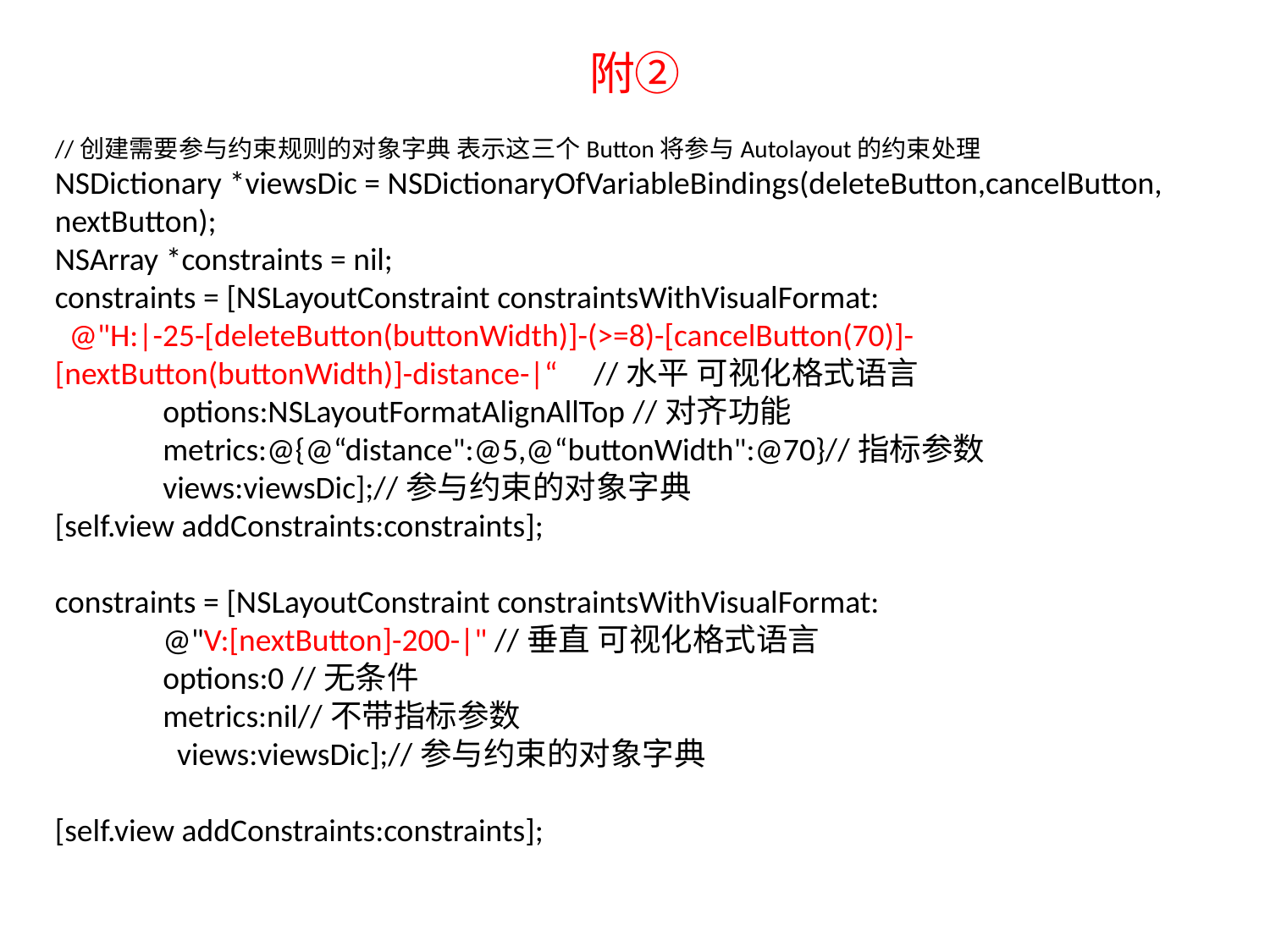

# 附②
//创建需要参与约束规则的对象字典 表示这三个Button将参与Autolayout的约束处理
NSDictionary *viewsDic = NSDictionaryOfVariableBindings(deleteButton,cancelButton,nextButton);
NSArray *constraints = nil;
constraints = [NSLayoutConstraint constraintsWithVisualFormat:
  @"H:|-25-[deleteButton(buttonWidth)]-(>=8)-[cancelButton(70)]-[nextButton(buttonWidth)]-distance-|“     //水平 可视化格式语言
               options:NSLayoutFormatAlignAllTop //对齐功能
               metrics:@{@“distance":@5,@“buttonWidth":@70}//指标参数
               views:viewsDic];//参与约束的对象字典
[self.view addConstraints:constraints];

constraints = [NSLayoutConstraint constraintsWithVisualFormat:
               @"V:[nextButton]-200-|" //垂直 可视化格式语言
               options:0 //无条件
               metrics:nil//不带指标参数
                 views:viewsDic];//参与约束的对象字典

[self.view addConstraints:constraints];